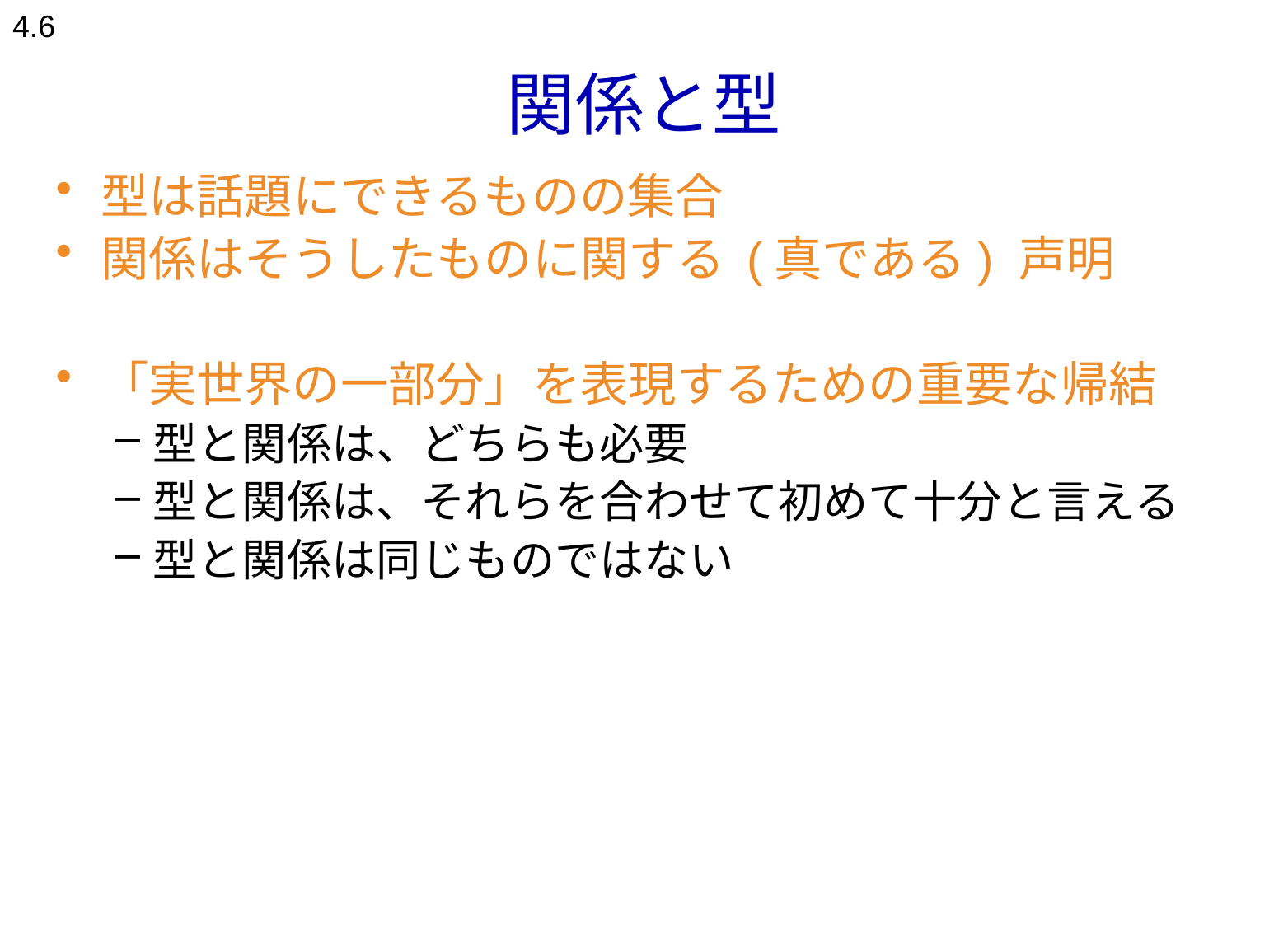

4.6
# 関係と型
型は話題にできるものの集合
関係はそうしたものに関する (真である) 声明

「実世界の一部分」を表現するための重要な帰結
型と関係は、どちらも必要
型と関係は、それらを合わせて初めて十分と言える
型と関係は同じものではない